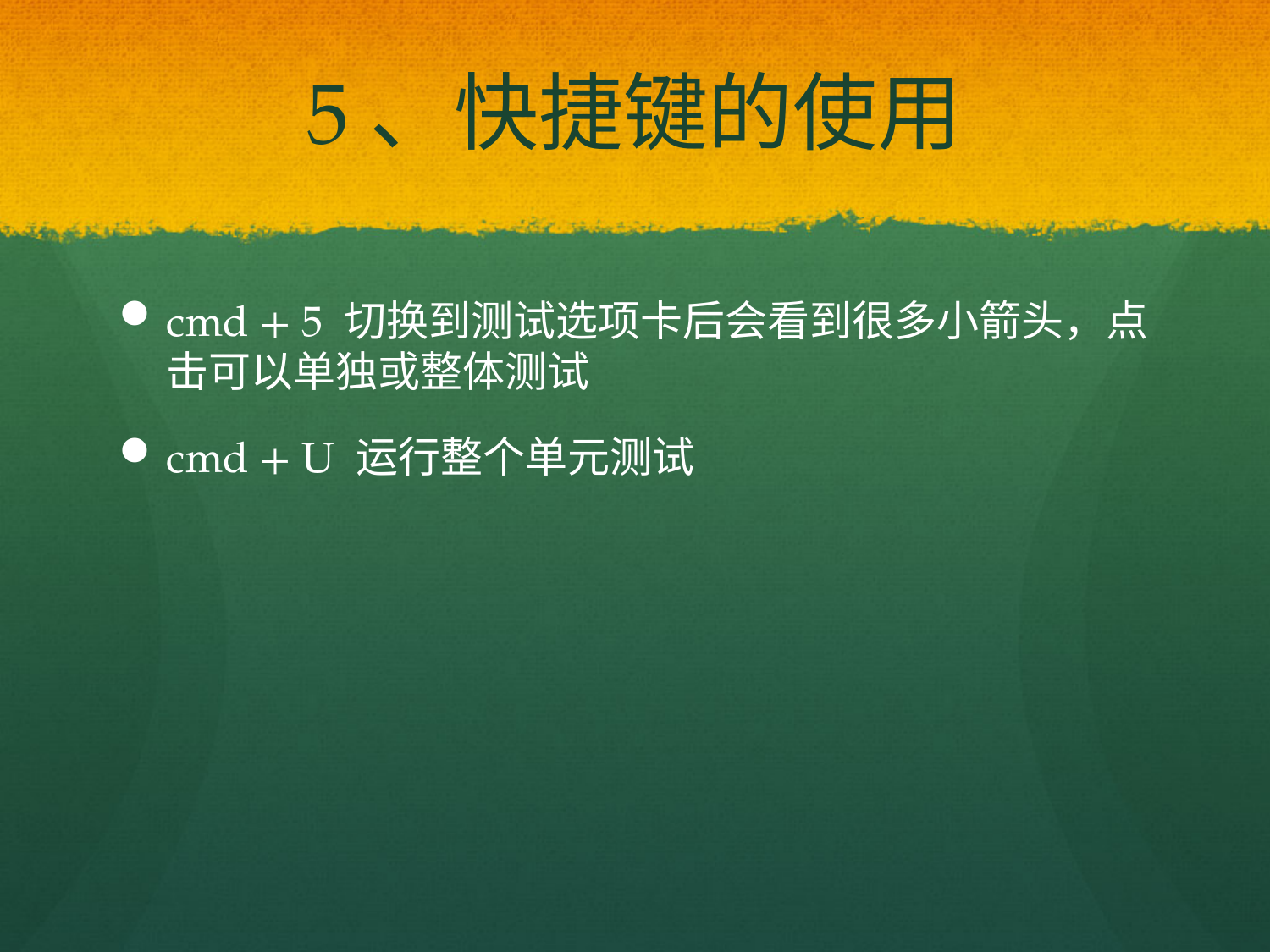

# 5、快捷键的使用
cmd + 5 切换到测试选项卡后会看到很多小箭头，点击可以单独或整体测试
cmd + U 运行整个单元测试